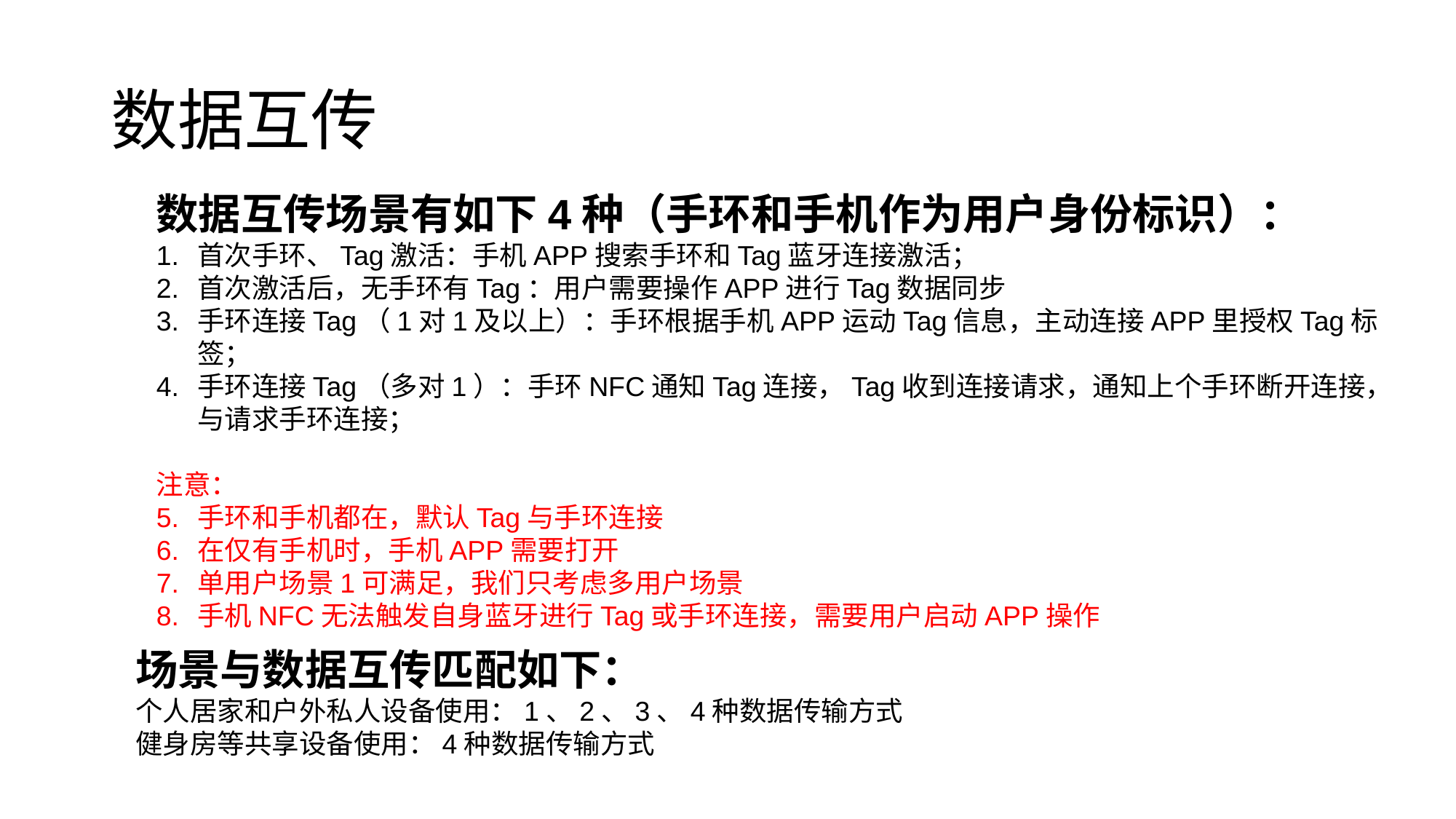

# 数据互传
数据互传场景有如下4种（手环和手机作为用户身份标识）：
首次手环、Tag激活：手机APP搜索手环和Tag蓝牙连接激活；
首次激活后，无手环有Tag：用户需要操作APP进行Tag数据同步
手环连接Tag（1对1及以上）：手环根据手机APP运动Tag信息，主动连接APP里授权Tag标签；
手环连接Tag（多对1）：手环NFC通知Tag连接，Tag收到连接请求，通知上个手环断开连接，与请求手环连接；

注意：
手环和手机都在，默认Tag与手环连接
在仅有手机时，手机APP需要打开
单用户场景1可满足，我们只考虑多用户场景
手机NFC无法触发自身蓝牙进行Tag或手环连接，需要用户启动APP操作
场景与数据互传匹配如下：
个人居家和户外私人设备使用：1、2、3、4种数据传输方式
健身房等共享设备使用：4种数据传输方式